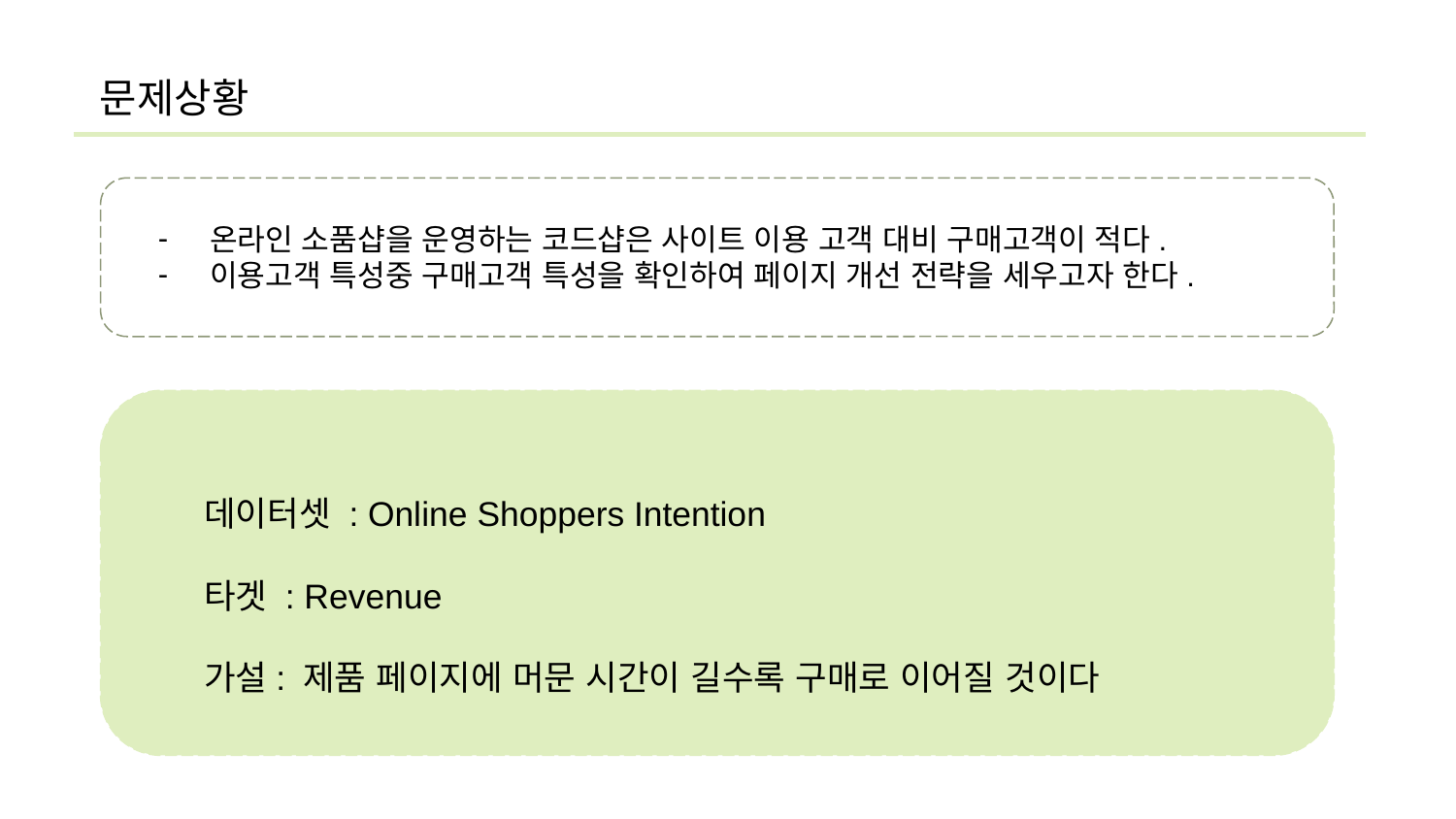

문제상황

온라인 소품샵을 운영하는 코드샵은 사이트 이용 고객 대비 구매고객이 적다.
이용고객 특성중 구매고객 특성을 확인하여 페이지 개선 전략을 세우고자 한다.

데이터셋 : Online Shoppers Intention
타겟 : Revenue
가설: 제품 페이지에 머문 시간이 길수록 구매로 이어질 것이다